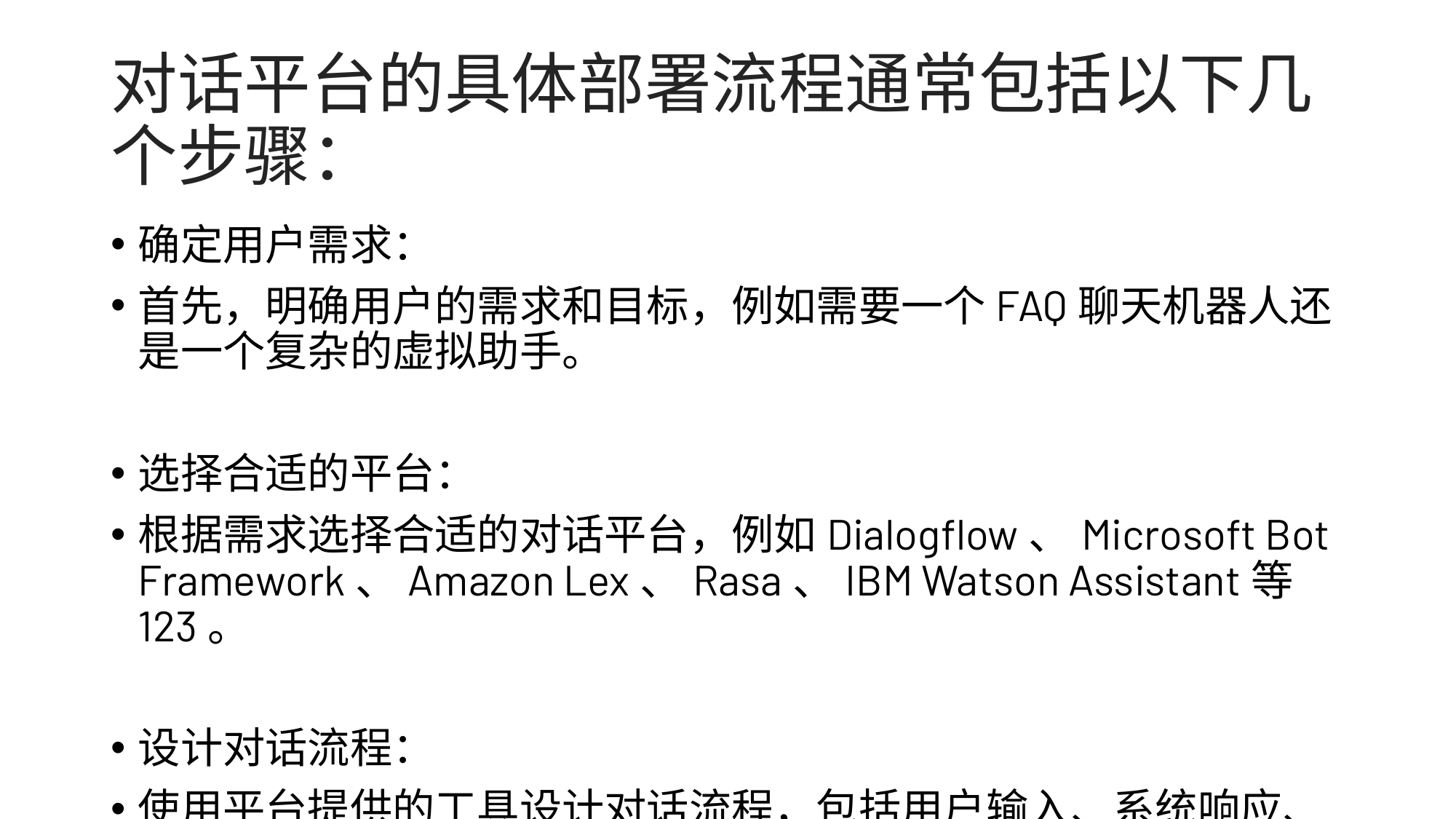

# 对话平台的具体部署流程通常包括以下几个步骤：
确定用户需求：
首先，明确用户的需求和目标，例如需要一个FAQ聊天机器人还是一个复杂的虚拟助手。

选择合适的平台：
根据需求选择合适的对话平台，例如Dialogflow、Microsoft Bot Framework、Amazon Lex、Rasa、IBM Watson Assistant等123。

设计对话流程：
使用平台提供的工具设计对话流程，包括用户输入、系统响应、意图识别和对话管理。

调用LLM API：
在设计对话流程时，调用大语言模型（LLM）的API以生成自然语言响应。平台通常提供API接口，开发者可以通过编程调用这些接口。

测试和优化：
对设计好的对话系统进行测试，确保其能够准确理解用户意图并提供正确的响应。根据测试结果进行优化。

部署和集成：
将对话系统部署到目标环境中，并与其他系统（如支付系统、第三方API等）进行集成456。

监控和维护：
部署后，持续监控对话系统的性能，并根据用户反馈进行维护和改进。